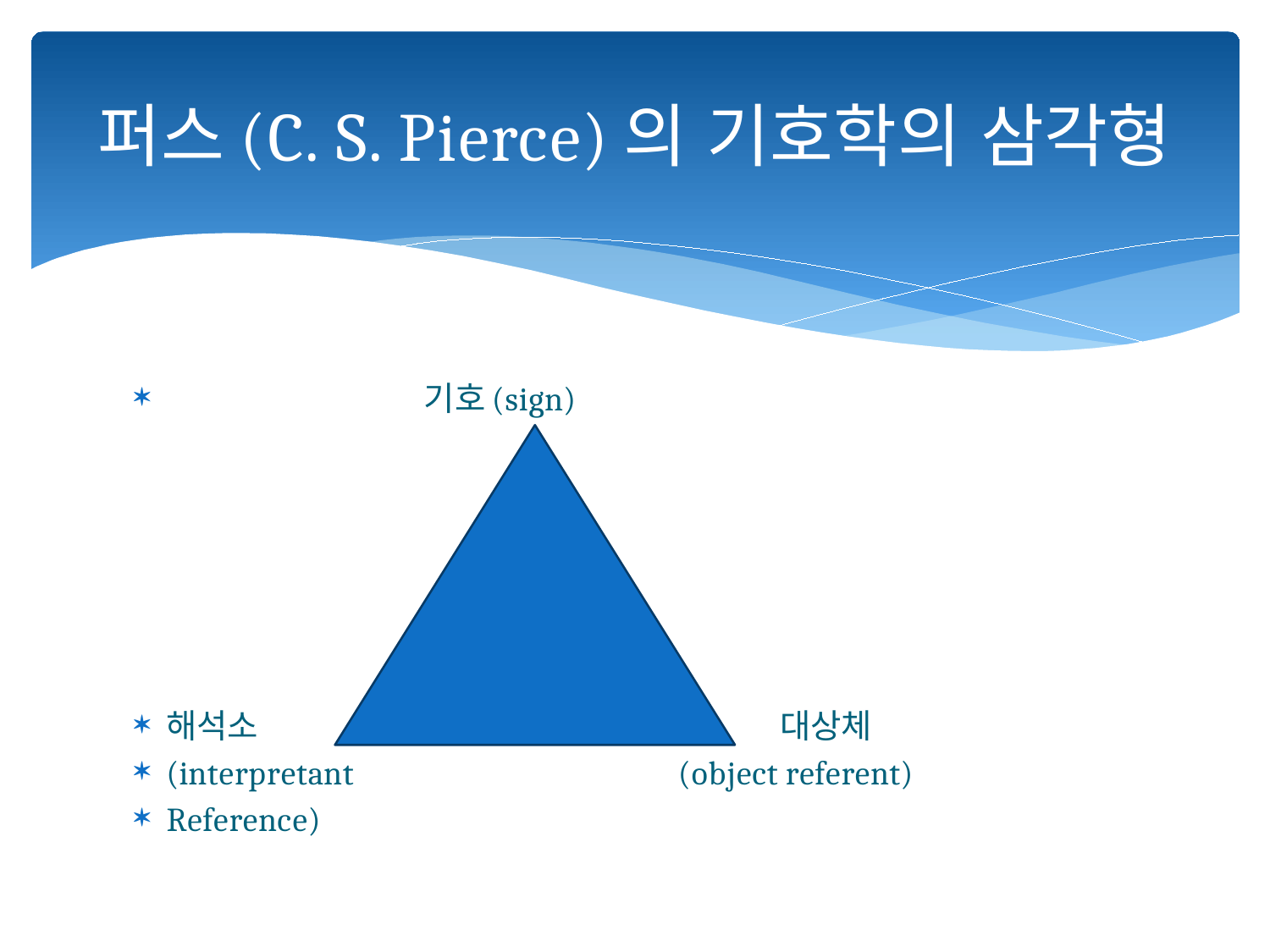

# 퍼스(C. S. Pierce)의 기호학의 삼각형
                           기호(sign)

해석소                                                        대상체
(interpretant                                            (object referent)
Reference)